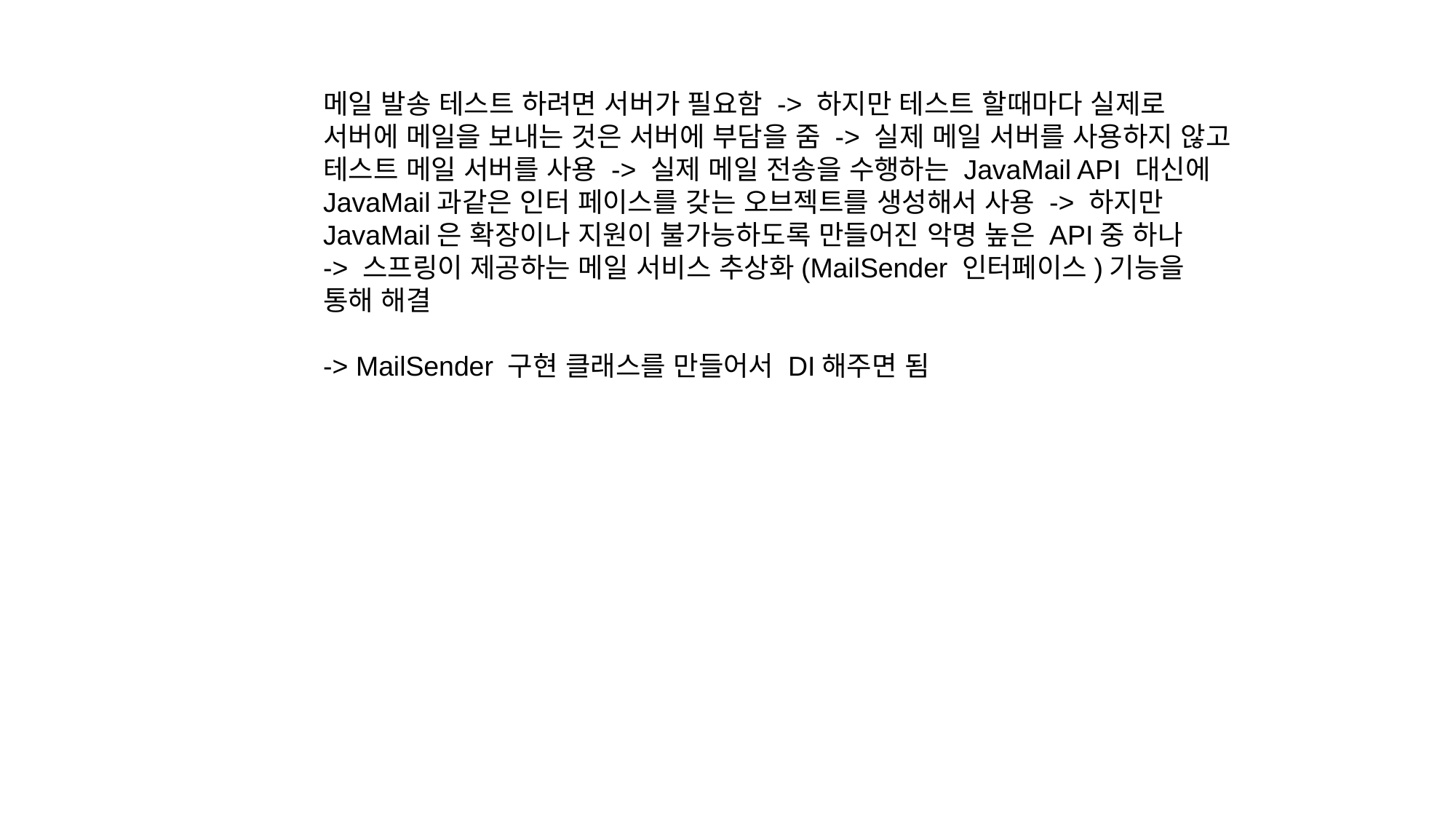

메일 발송 테스트 하려면 서버가 필요함 -> 하지만 테스트 할때마다 실제로 서버에 메일을 보내는 것은 서버에 부담을 줌 -> 실제 메일 서버를 사용하지 않고 테스트 메일 서버를 사용 -> 실제 메일 전송을 수행하는 JavaMail API 대신에 JavaMail과같은 인터 페이스를 갖는 오브젝트를 생성해서 사용 -> 하지만 JavaMail은 확장이나 지원이 불가능하도록 만들어진 악명 높은 API중 하나
-> 스프링이 제공하는 메일 서비스 추상화(MailSender 인터페이스)기능을 통해 해결

-> MailSender 구현 클래스를 만들어서 DI해주면 됨